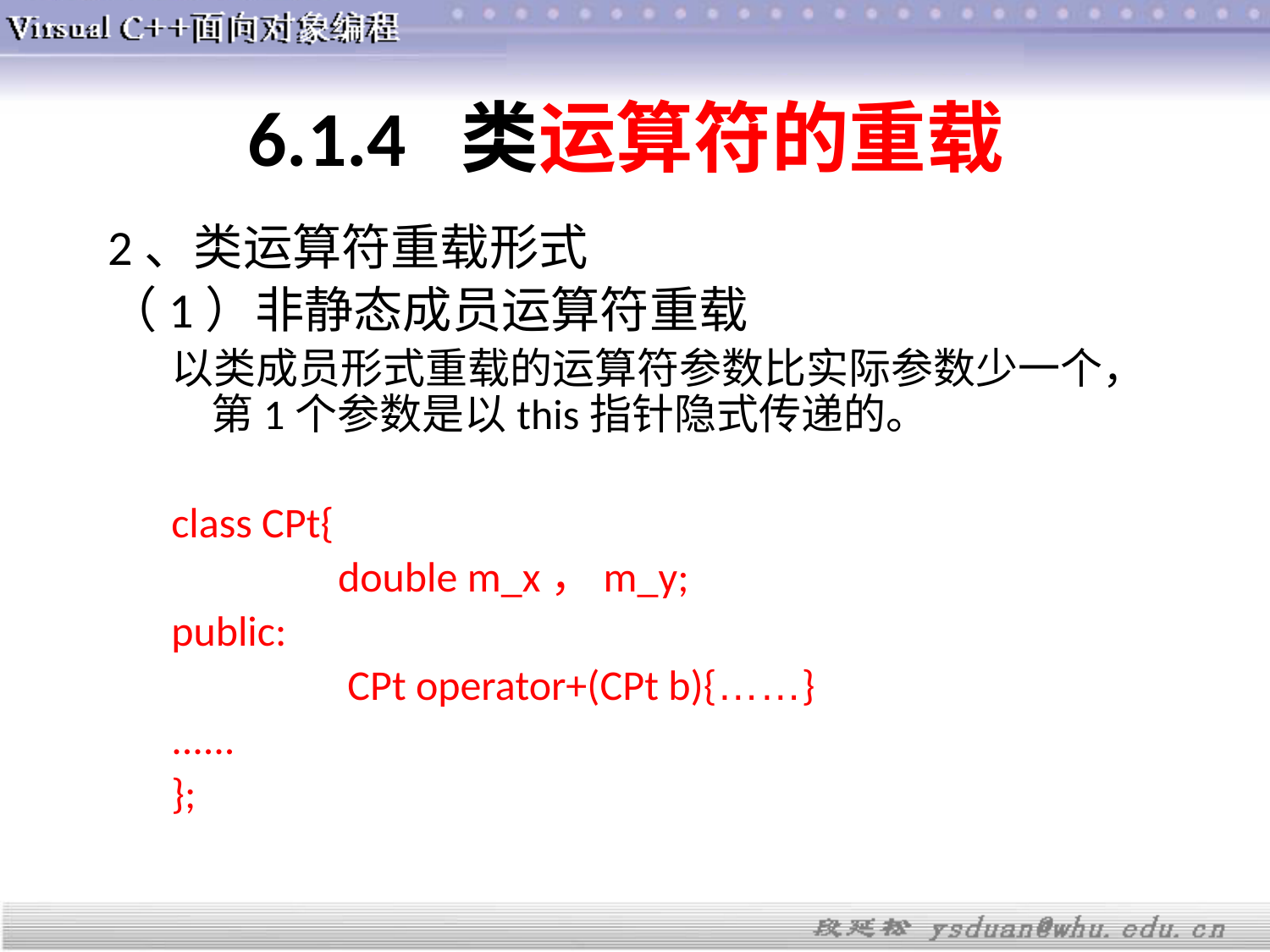

# 6.1.4  类运算符的重载
2、类运算符重载形式
（1）非静态成员运算符重载
以类成员形式重载的运算符参数比实际参数少一个，第1个参数是以this指针隐式传递的。

class CPt{
		double m_x，m_y;
public:
		 CPt operator+(CPt b){……}
......
};